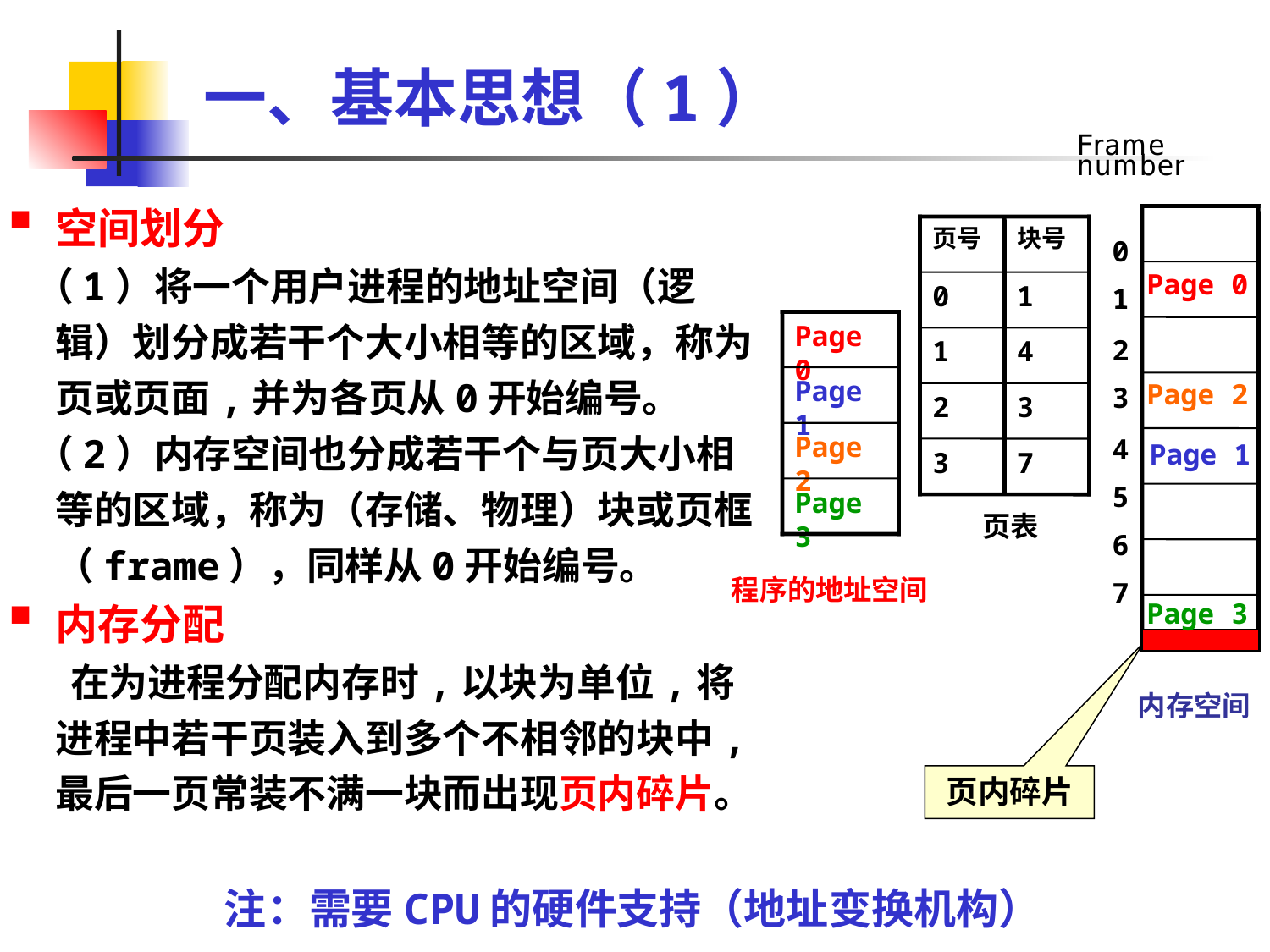

# 一、基本思想（1）
Frame
number

内存空间
0
1
2
3
4
5
6
7
空间划分
  （1）将一个用户进程的地址空间（逻辑）划分成若干个大小相等的区域，称为页或页面,并为各页从0开始编号。
  （2）内存空间也分成若干个与页大小相等的区域，称为（存储、物理）块或页框（frame），同样从0开始编号。
内存分配
      在为进程分配内存时,以块为单位,将进程中若干页装入到多个不相邻的块中,最后一页常装不满一块而出现页内碎片。
页号

块号

0

1
1

4
2

3
3

7

页表
Page 0
Page 0

Page 1

Page 2

Page 3

程序的地址空间
Page 2
Page 1
Page 3
页内碎片
注：需要CPU的硬件支持（地址变换机构）